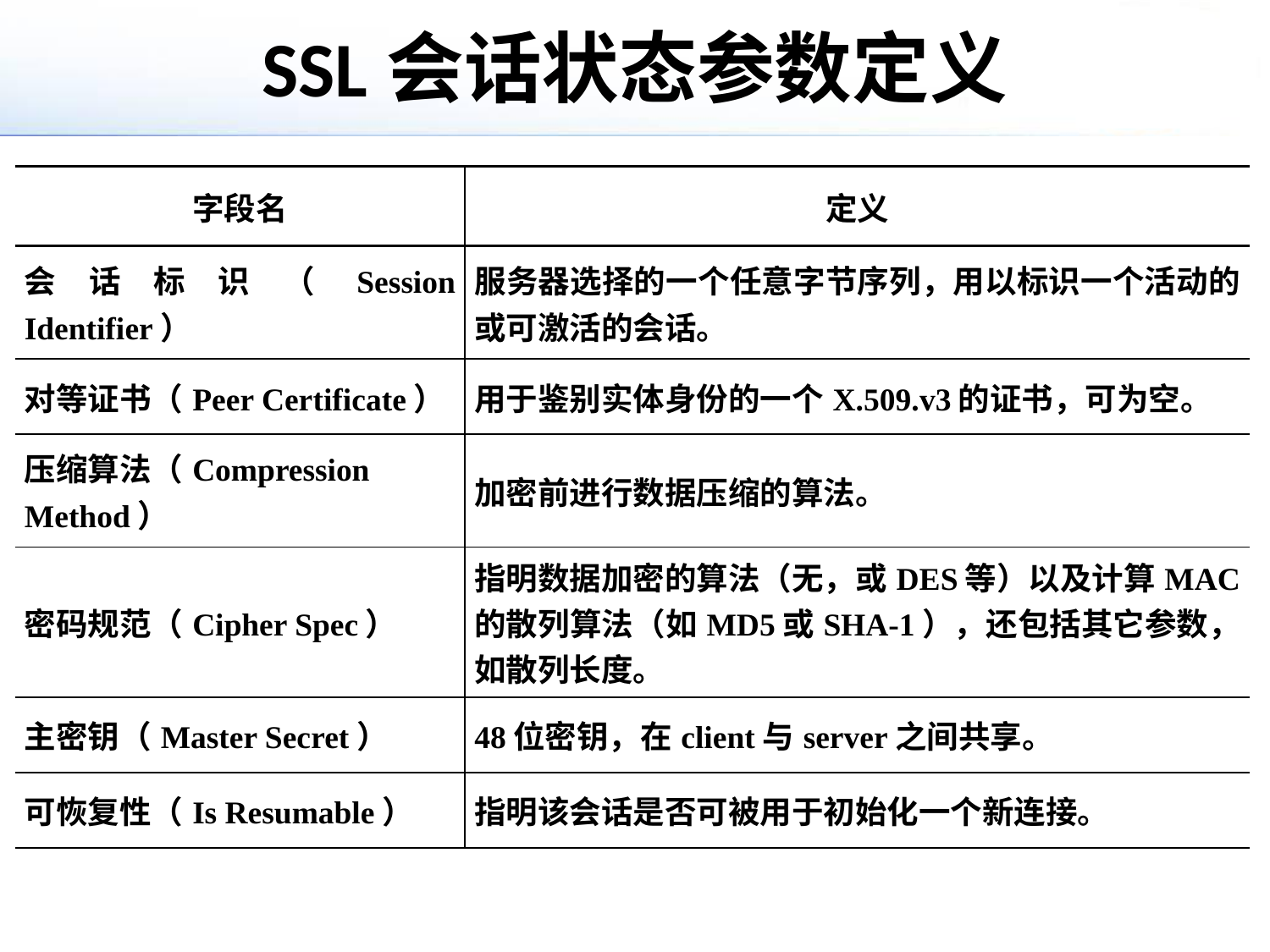

# SSL会话状态参数定义
| 字段名 | 定义 |
| --- | --- |
| 会话标识（Session Identifier） | 服务器选择的一个任意字节序列，用以标识一个活动的或可激活的会话。 |
| 对等证书（Peer Certificate） | 用于鉴别实体身份的一个X.509.v3的证书，可为空。 |
| 压缩算法（Compression Method） | 加密前进行数据压缩的算法。 |
| 密码规范（Cipher Spec） | 指明数据加密的算法（无，或DES等）以及计算MAC的散列算法（如MD5或SHA-1），还包括其它参数，如散列长度。 |
| 主密钥（Master Secret） | 48位密钥，在client与server之间共享。 |
| 可恢复性（Is Resumable） | 指明该会话是否可被用于初始化一个新连接。 |